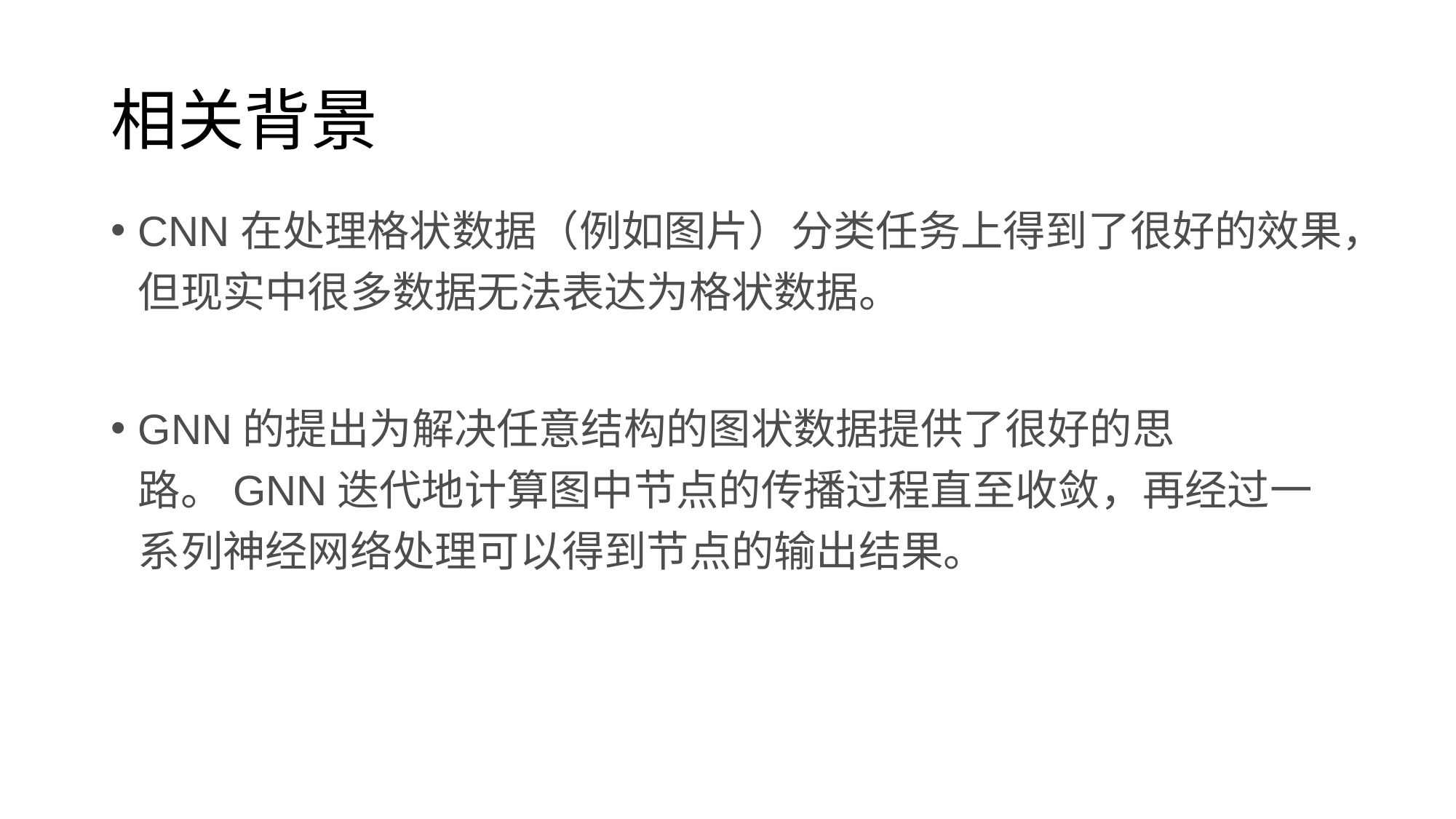

# 相关背景
CNN在处理格状数据（例如图片）分类任务上得到了很好的效果，但现实中很多数据无法表达为格状数据。

GNN的提出为解决任意结构的图状数据提供了很好的思路。GNN迭代地计算图中节点的传播过程直至收敛，再经过一系列神经网络处理可以得到节点的输出结果。